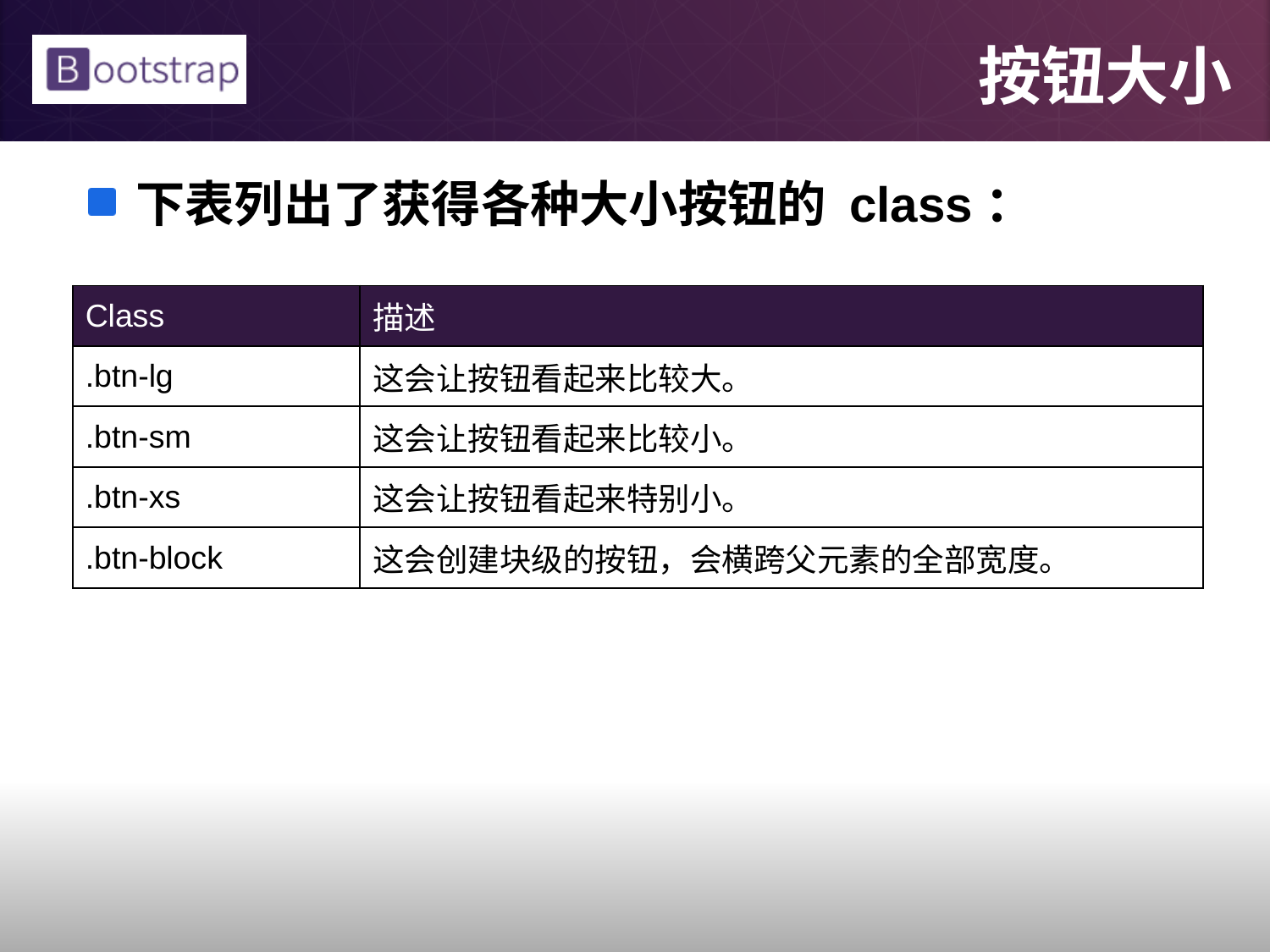

# 按钮大小
下表列出了获得各种大小按钮的 class：
| Class | 描述 |
| --- | --- |
| .btn-lg | 这会让按钮看起来比较大。 |
| .btn-sm | 这会让按钮看起来比较小。 |
| .btn-xs | 这会让按钮看起来特别小。 |
| .btn-block | 这会创建块级的按钮，会横跨父元素的全部宽度。 |